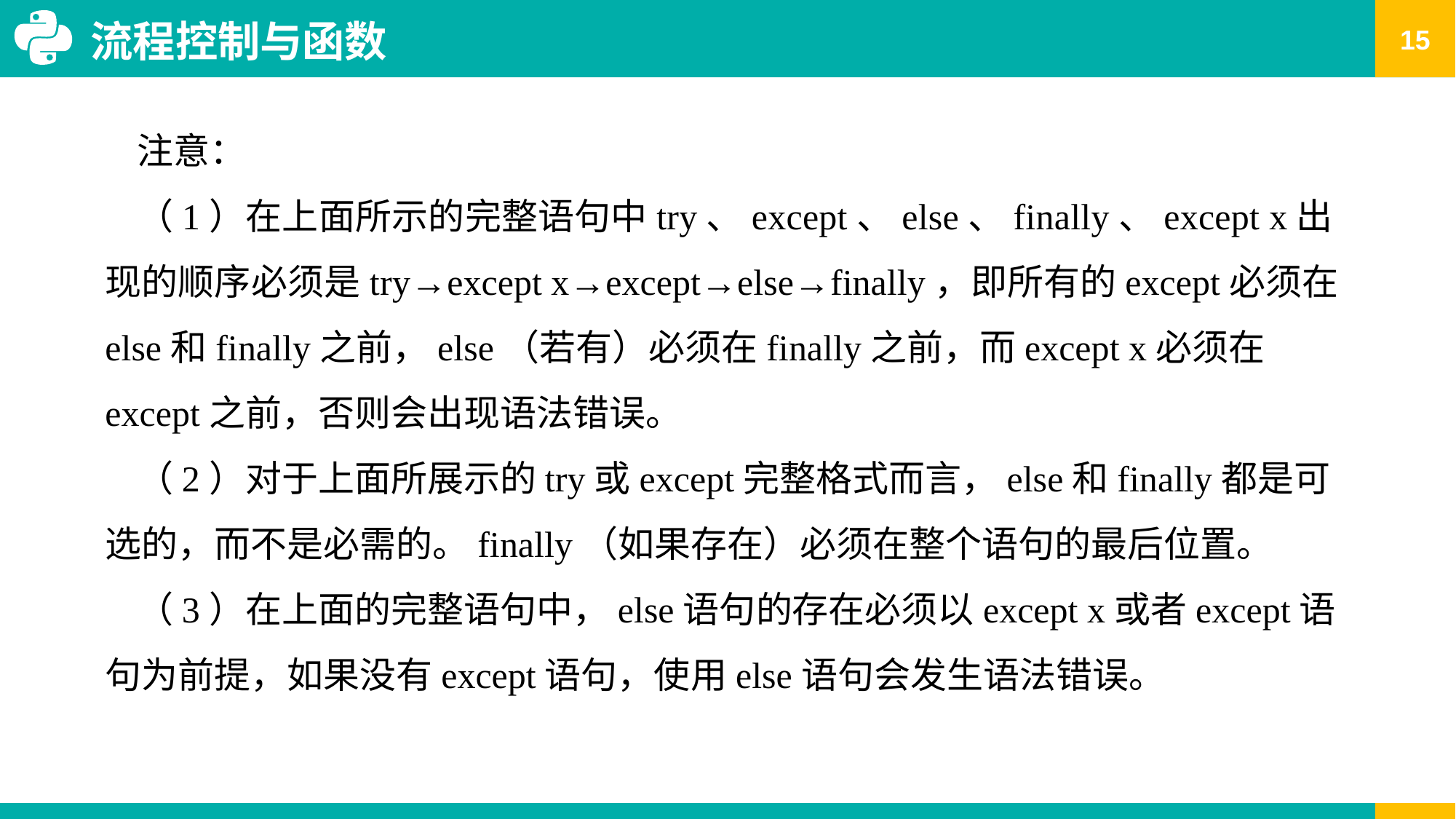

流程控制与函数
注意：
（1）在上面所示的完整语句中try、except、else、finally、except x出现的顺序必须是try→except x→except→else→finally，即所有的except必须在else和finally之前，else（若有）必须在finally之前，而except x必须在except之前，否则会出现语法错误。
（2）对于上面所展示的try或except完整格式而言，else和finally都是可选的，而不是必需的。finally（如果存在）必须在整个语句的最后位置。
（3）在上面的完整语句中，else语句的存在必须以except x或者except语句为前提，如果没有except语句，使用else语句会发生语法错误。